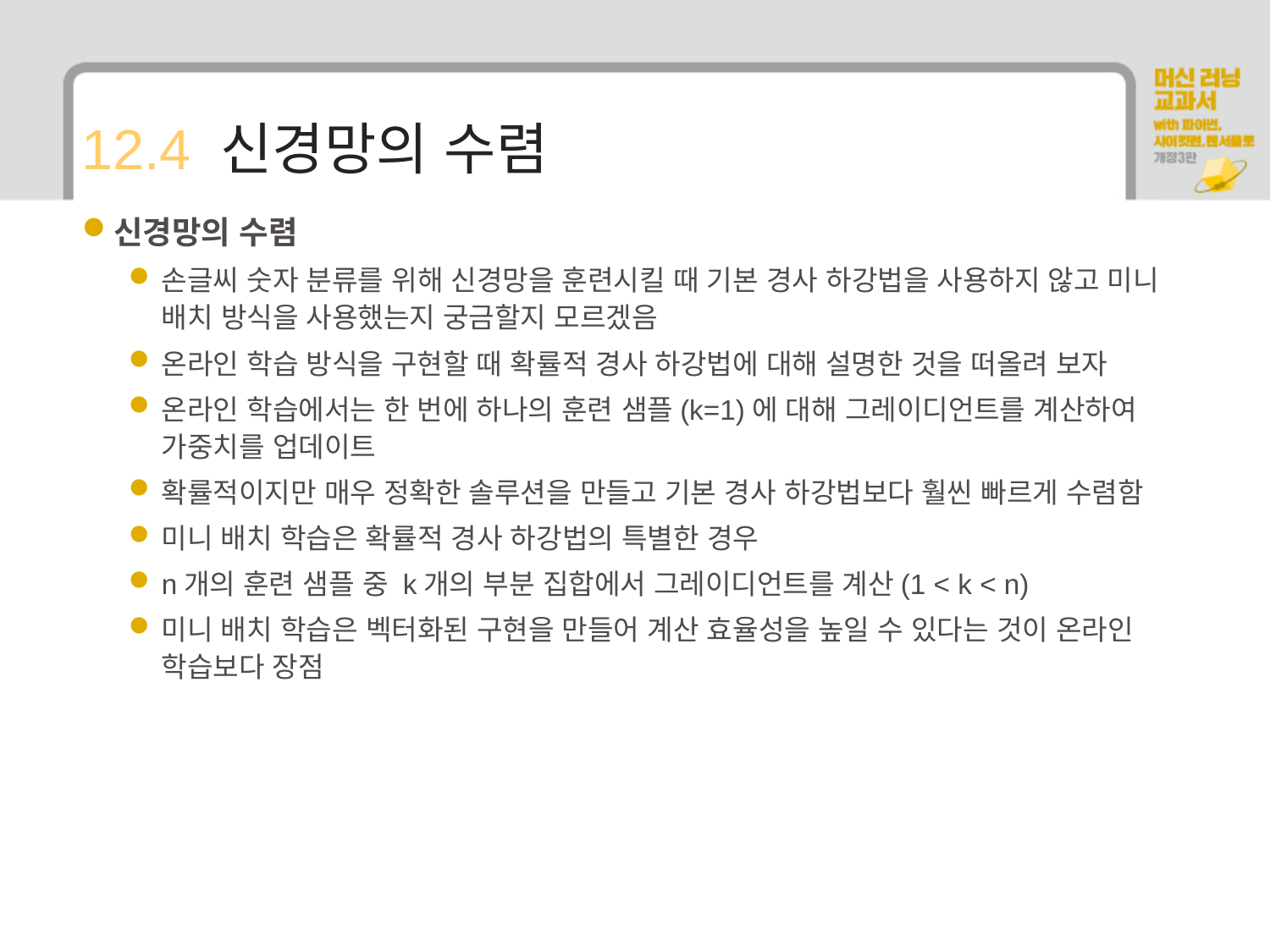

# 12.4 신경망의 수렴
신경망의 수렴
손글씨 숫자 분류를 위해 신경망을 훈련시킬 때 기본 경사 하강법을 사용하지 않고 미니 배치 방식을 사용했는지 궁금할지 모르겠음
온라인 학습 방식을 구현할 때 확률적 경사 하강법에 대해 설명한 것을 떠올려 보자
온라인 학습에서는 한 번에 하나의 훈련 샘플(k=1)에 대해 그레이디언트를 계산하여 가중치를 업데이트
확률적이지만 매우 정확한 솔루션을 만들고 기본 경사 하강법보다 훨씬 빠르게 수렴함
미니 배치 학습은 확률적 경사 하강법의 특별한 경우
n개의 훈련 샘플 중 k개의 부분 집합에서 그레이디언트를 계산(1 < k < n)
미니 배치 학습은 벡터화된 구현을 만들어 계산 효율성을 높일 수 있다는 것이 온라인 학습보다 장점